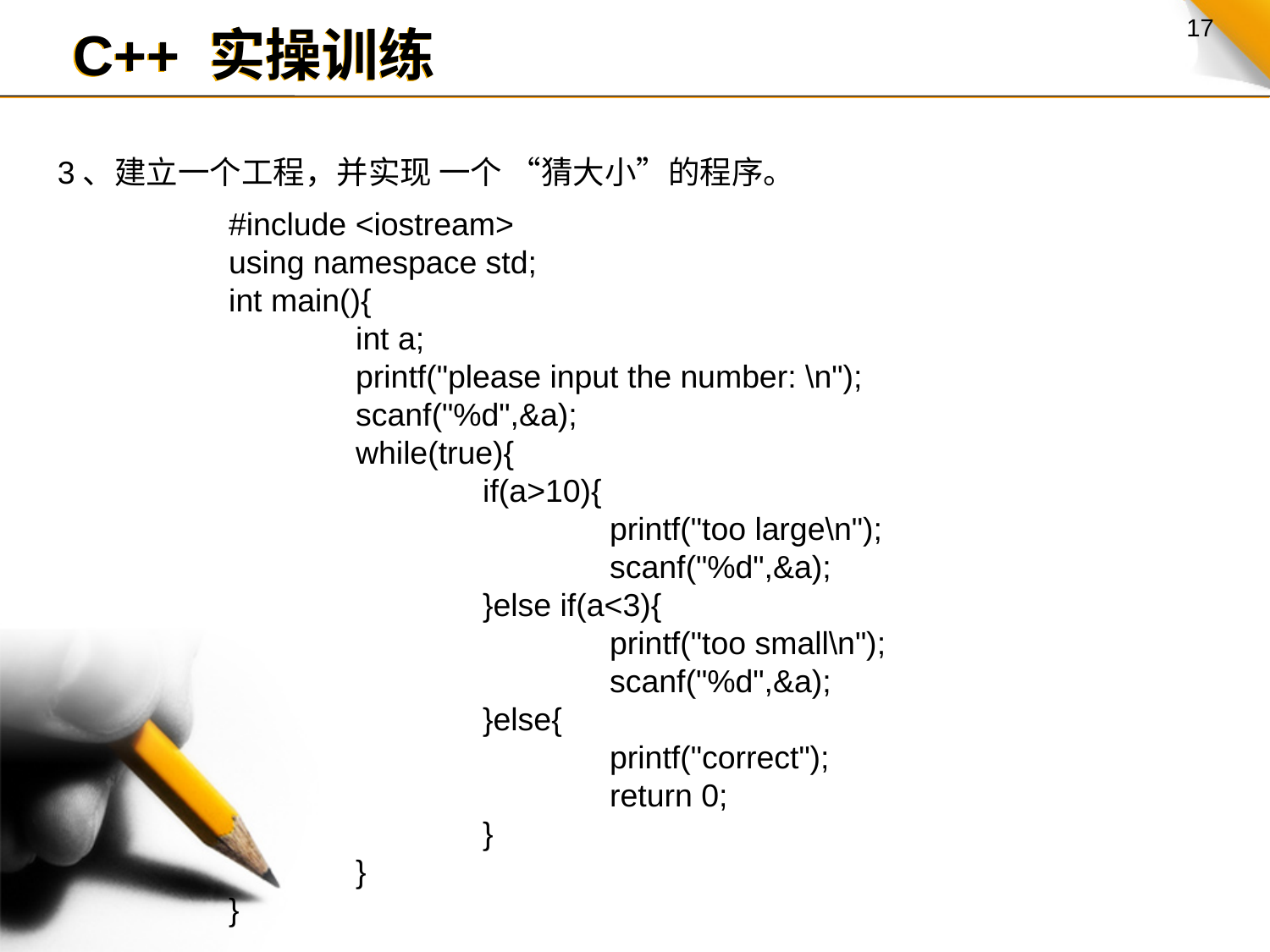

C++ 实操训练
3、建立一个工程，并实现 一个 “猜大小”的程序。
#include <iostream>
using namespace std;
int main(){
	int a;
	printf("please input the number: \n");
	scanf("%d",&a);
	while(true){
		if(a>10){
			printf("too large\n");
			scanf("%d",&a);
		}else if(a<3){
			printf("too small\n");
			scanf("%d",&a);
		}else{
			printf("correct");
			return 0;
		}
	}
}